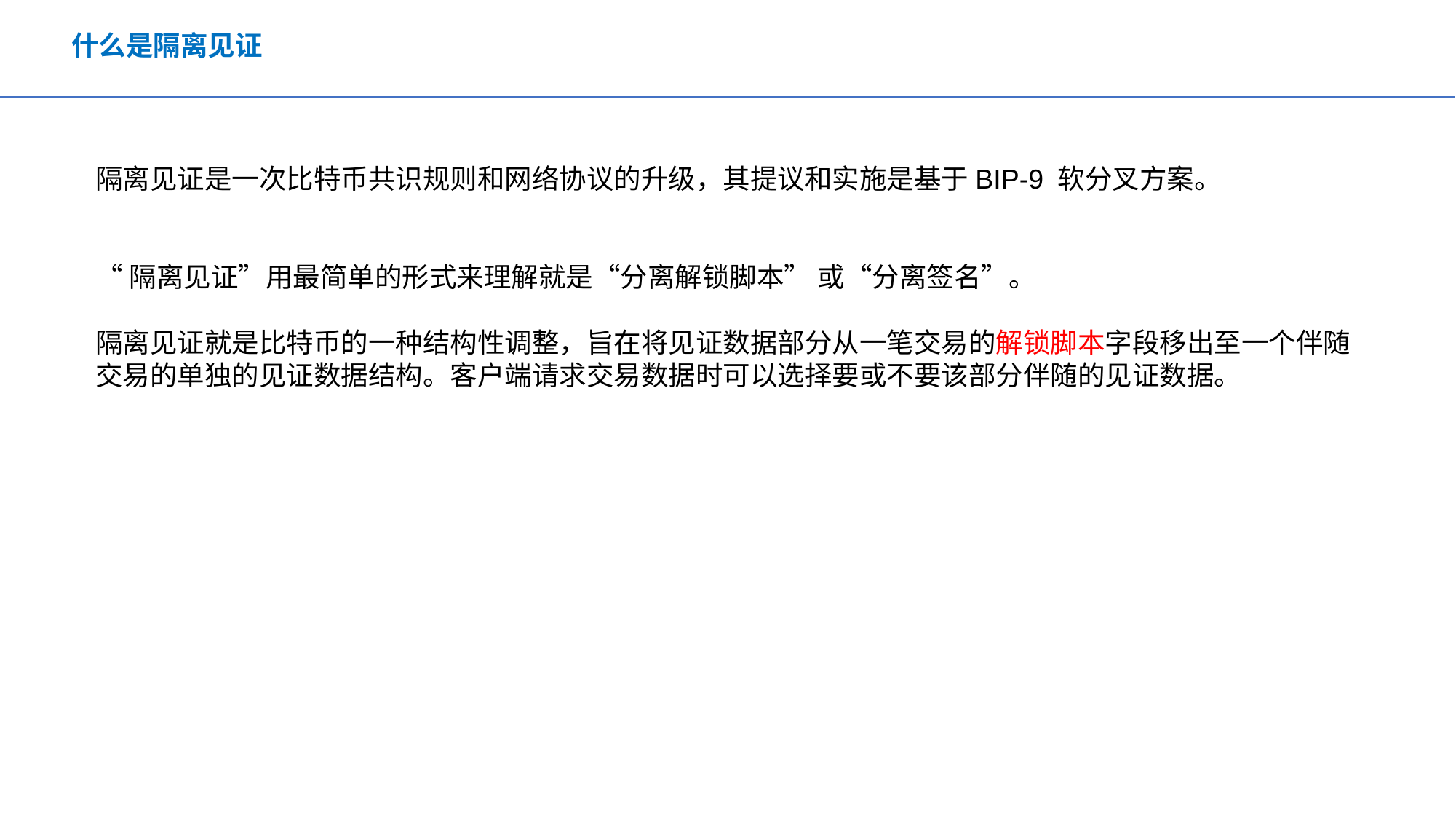

什么是隔离见证

隔离见证是一次比特币共识规则和网络协议的升级，其提议和实施是基于BIP-9 软分叉方案。

“隔离见证”用最简单的形式来理解就是“分离解锁脚本” 或“分离签名”。

隔离见证就是比特币的一种结构性调整，旨在将见证数据部分从一笔交易的解锁脚本字段移出至一个伴随交易的单独的见证数据结构。客户端请求交易数据时可以选择要或不要该部分伴随的见证数据。